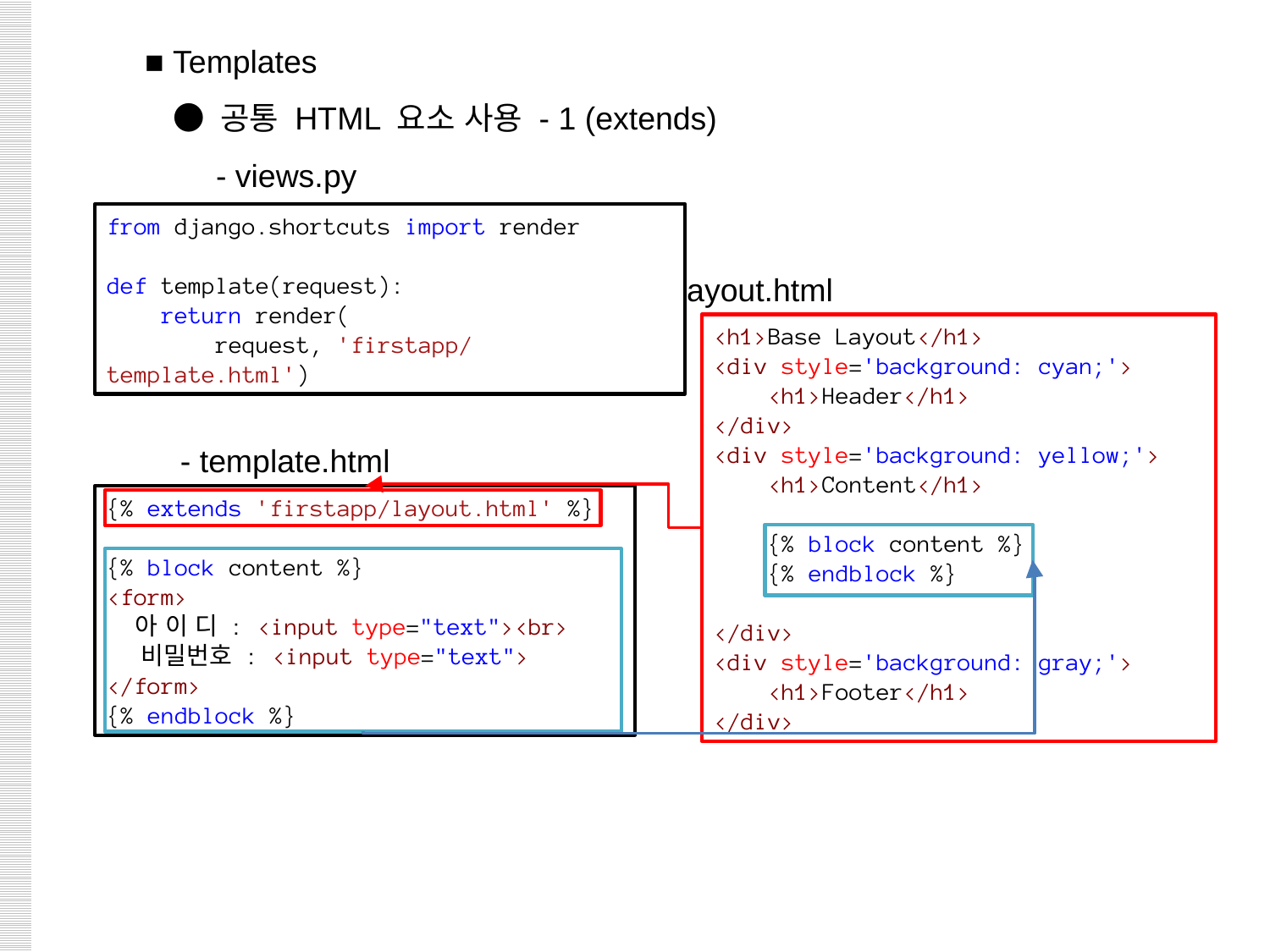

■ Templates
    ● 공통 HTML 요소 사용 - 1 (extends)
        - views.py

                                                          - layout.html

    - template.html
from django.shortcuts import render
def template(request):
    return render(
        request, 'firstapp/template.html')
<h1>Base Layout</h1>
<div style='background: cyan;'>
    <h1>Header</h1>
</div>
<div style='background: yellow;'>
    <h1>Content</h1>

    {% block content %}
    {% endblock %}

</div>
<div style='background: gray;'>
    <h1>Footer</h1>
</div>
{% extends 'firstapp/layout.html' %}

{% block content %}
<form>
    아 이 디 : <input type="text"><br>
    비밀번호 : <input type="text">
</form>
{% endblock %}